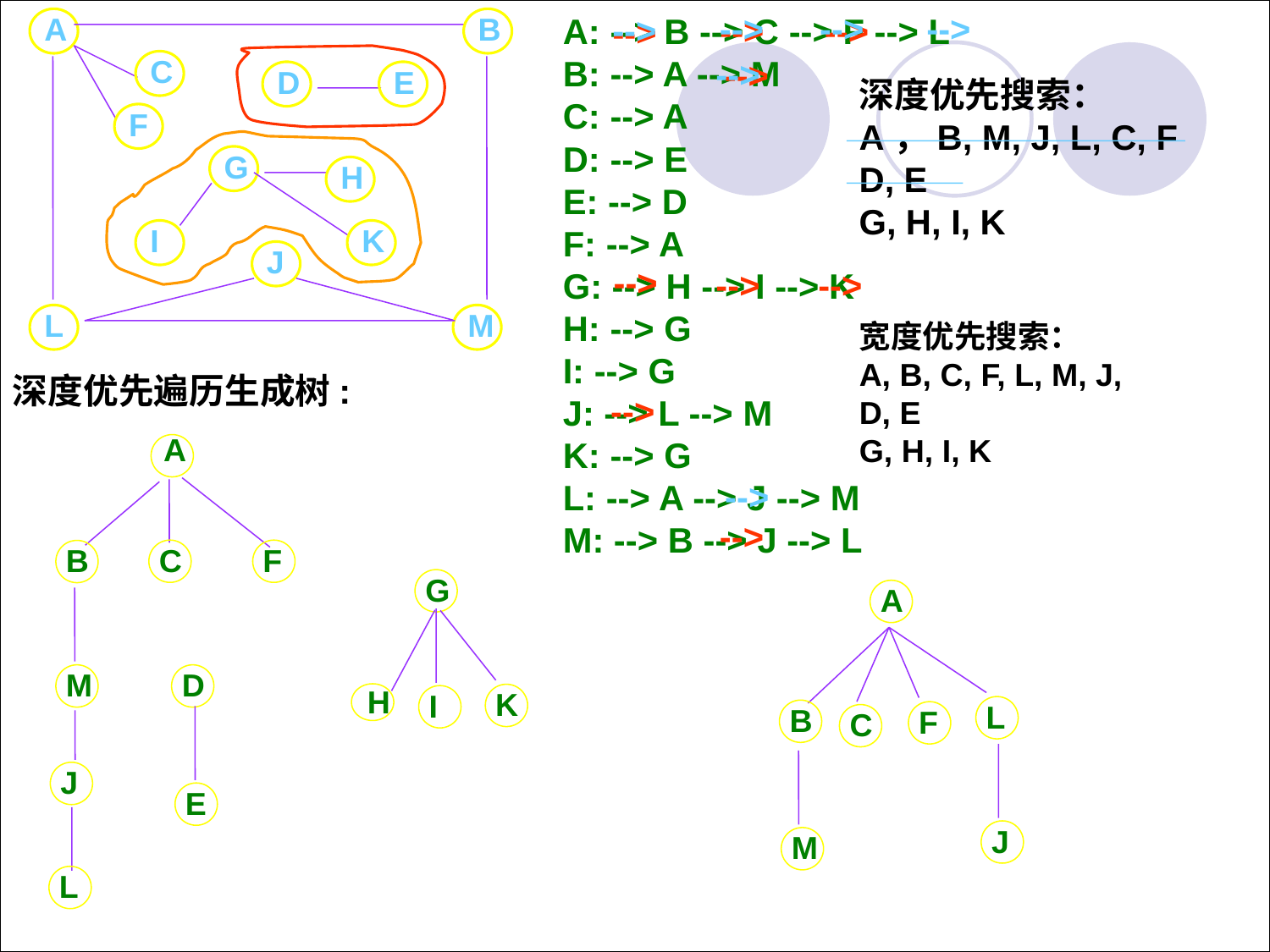

-->
-->
-->
-->
A
B

C

D
E

F

G

H

I
K

J

L
M

A: --> B --> C --> F --> L
B: --> A --> M
C: --> A
D: --> E
E: --> D
F: --> A
G: --> H --> I --> K
H: --> G
I: --> G
J: --> L --> M
K: --> G
L: --> A --> J --> M
M: --> B --> J --> L
-->
-->
-->
-->
-->
54
深度优先搜索：
A，B, M, J, L, C, F
D, E
G, H, I, K

-->
-->
-->
宽度优先搜索：
A, B, C, F, L, M, J,
D, E
G, H, I, K
深度优先遍历生成树:
-->
A

-->

-->
C
F
B

G

A

M
D

H
K
I

L
B
F

C

J

E

J

M

L